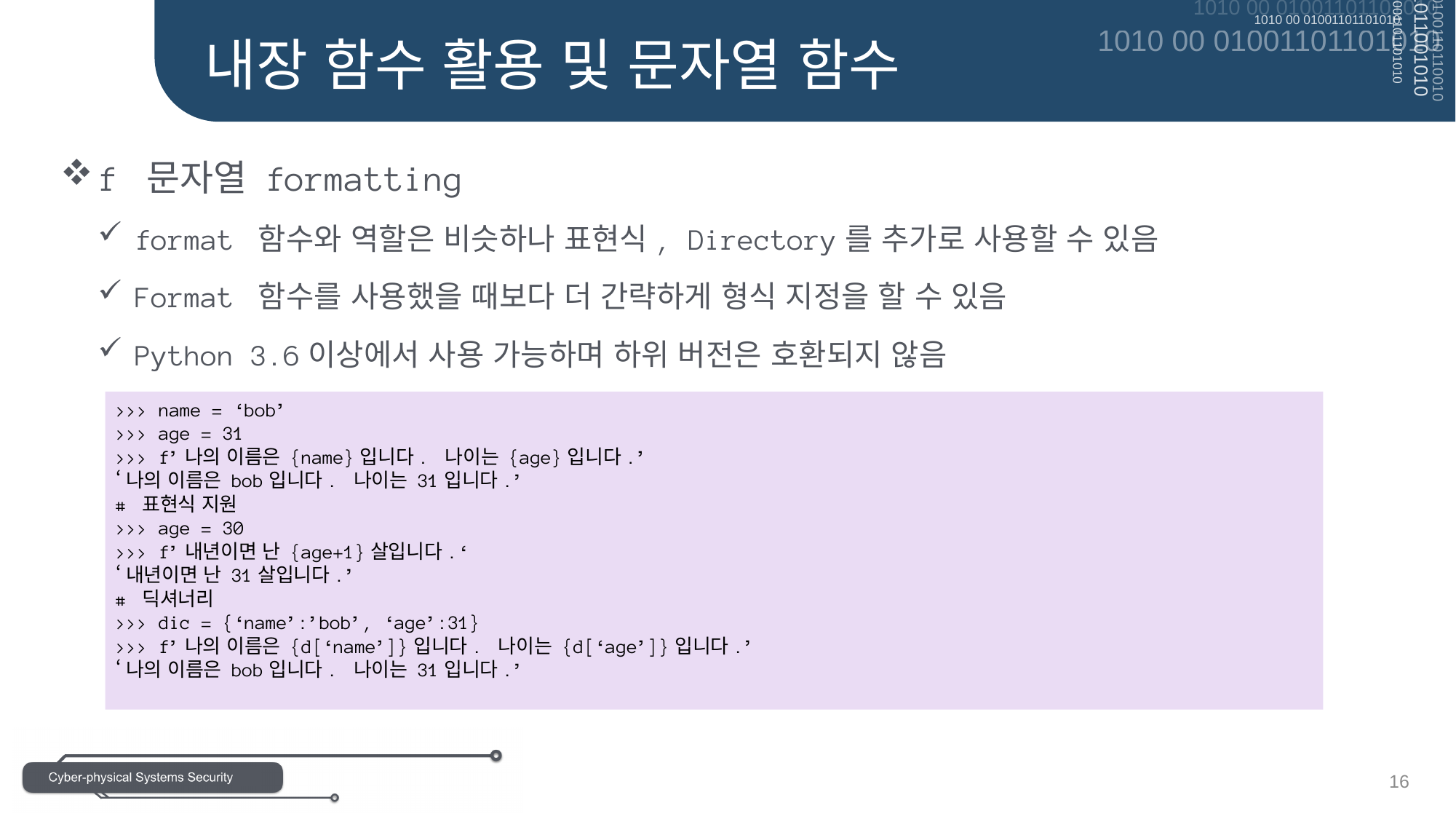

내장 함수 활용 및 문자열 함수
f 문자열 formatting
format 함수와 역할은 비슷하나 표현식, Directory를 추가로 사용할 수 있음
Format 함수를 사용했을 때보다 더 간략하게 형식 지정을 할 수 있음
Python 3.6이상에서 사용 가능하며 하위 버전은 호환되지 않음
>>> name = ‘bob’
>>> age = 31
>>> f’나의 이름은 {name}입니다. 나이는 {age}입니다.’
‘나의 이름은 bob입니다. 나이는 31입니다.’
# 표현식 지원
>>> age = 30
>>> f’내년이면 난 {age+1}살입니다.‘
‘내년이면 난 31살입니다.’
# 딕셔너리
>>> dic = {‘name’:’bob’, ‘age’:31}
>>> f’나의 이름은 {d[‘name’]}입니다. 나이는 {d[‘age’]}입니다.’
‘나의 이름은 bob입니다. 나이는 31입니다.’

16